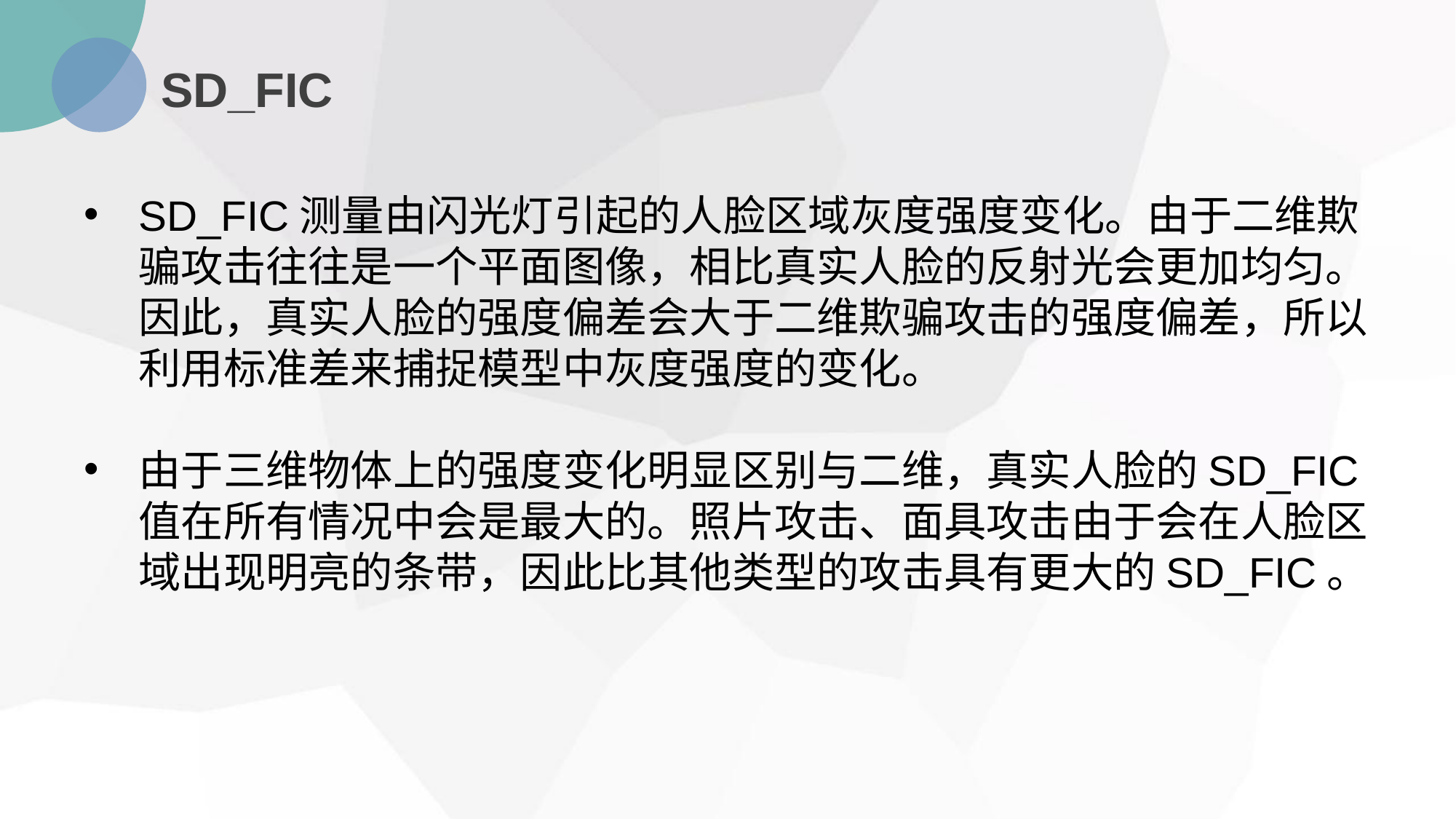

SD_FIC

SD_FIC测量由闪光灯引起的人脸区域灰度强度变化。由于二维欺骗攻击往往是一个平面图像，相比真实人脸的反射光会更加均匀。因此，真实人脸的强度偏差会大于二维欺骗攻击的强度偏差，所以利用标准差来捕捉模型中灰度强度的变化。

由于三维物体上的强度变化明显区别与二维，真实人脸的SD_FIC值在所有情况中会是最大的。照片攻击、面具攻击由于会在人脸区域出现明亮的条带，因此比其他类型的攻击具有更大的SD_FIC。